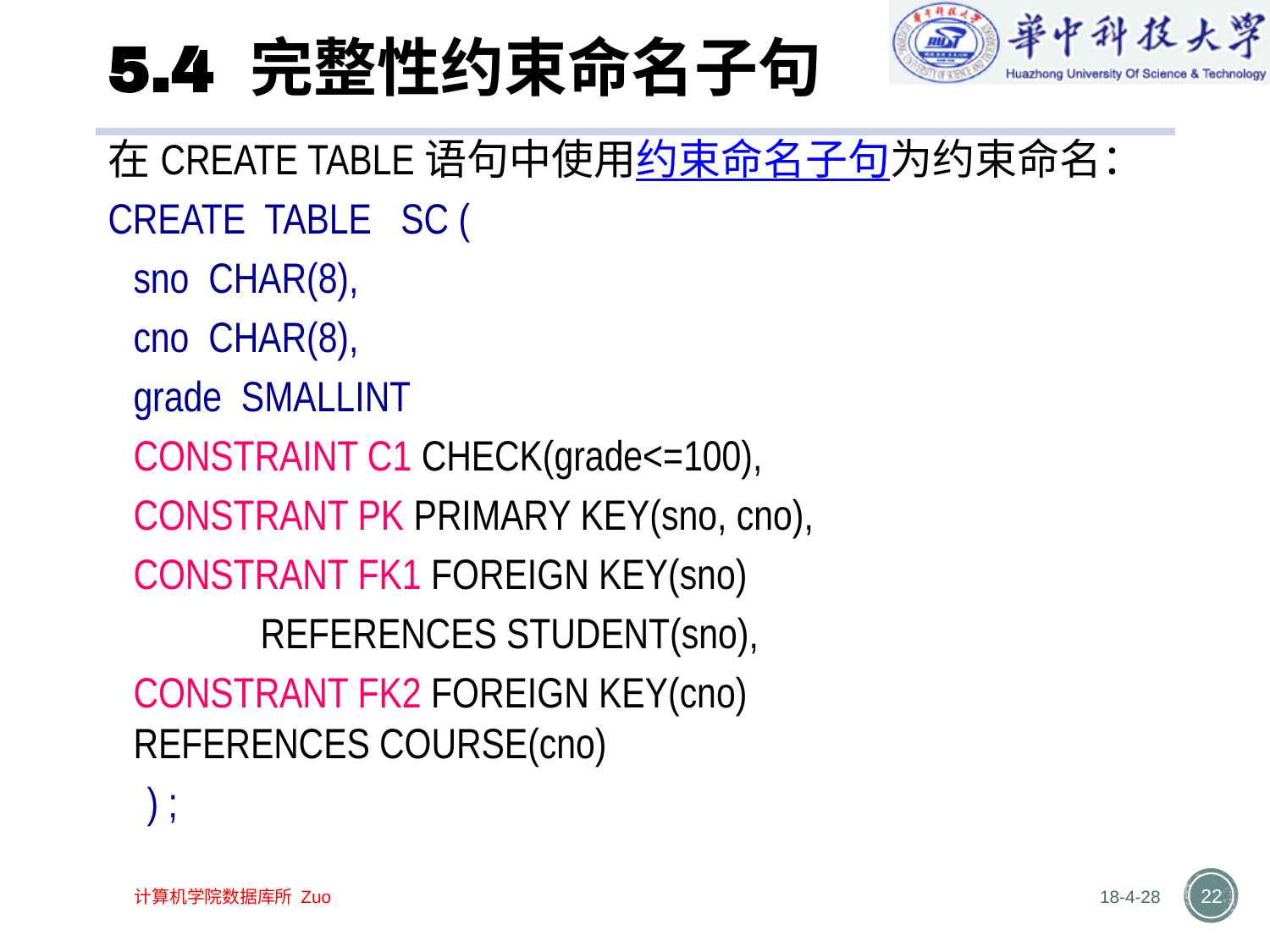

# 5.4 完整性约束命名子句
在CREATE TABLE语句中使用约束命名子句为约束命名：
CREATE  TABLE   SC (
	sno  CHAR(8),
	cno  CHAR(8),
	grade  SMALLINT
	CONSTRAINT C1 CHECK(grade<=100),
	CONSTRANT PK PRIMARY KEY(sno, cno),
	CONSTRANT FK1 FOREIGN KEY(sno)
		REFERENCES STUDENT(sno),
	CONSTRANT FK2 FOREIGN KEY(cno) 				REFERENCES COURSE(cno)
    ) ;

18-4-28
22